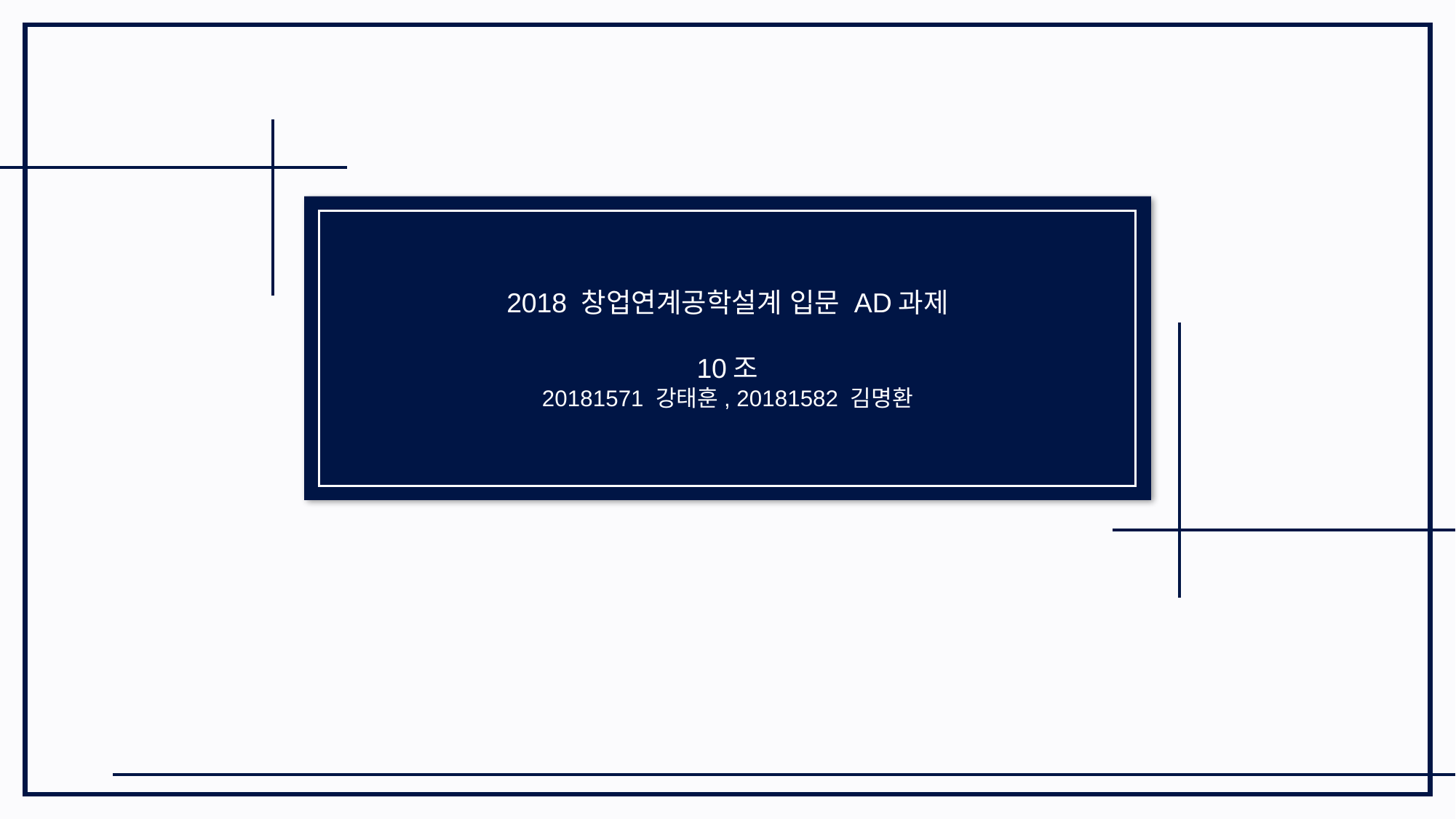

2018 창업연계공학설계 입문 AD과제

10조
20181571 강태훈, 20181582 김명환